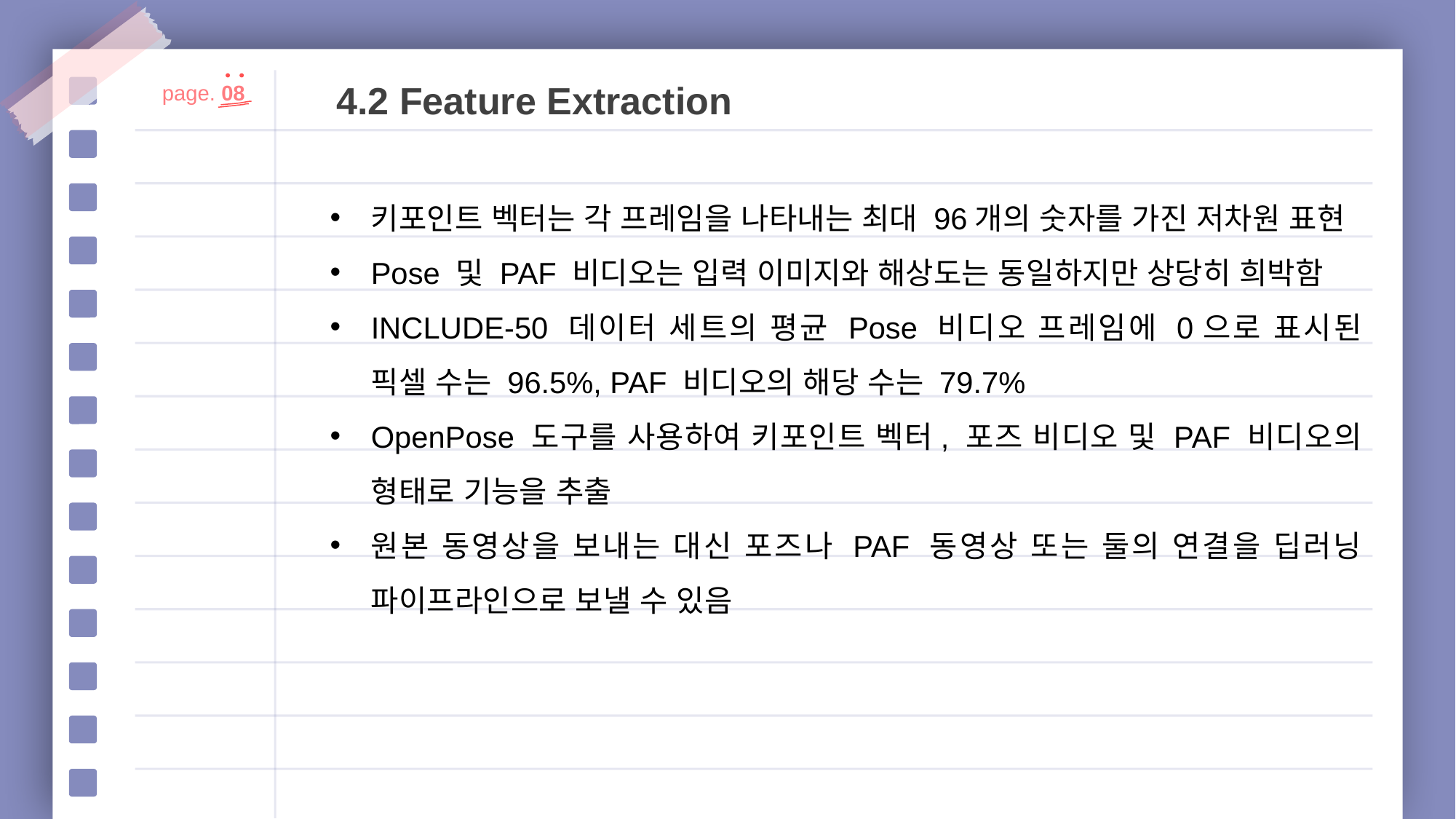

4.2 Feature Extraction

page. 08

키포인트 벡터는 각 프레임을 나타내는 최대 96개의 숫자를 가진 저차원 표현
Pose 및 PAF 비디오는 입력 이미지와 해상도는 동일하지만 상당히 희박함
INCLUDE-50 데이터 세트의 평균 Pose 비디오 프레임에 0으로 표시된 픽셀 수는 96.5%, PAF 비디오의 해당 수는 79.7%
OpenPose 도구를 사용하여 키포인트 벡터, 포즈 비디오 및 PAF 비디오의 형태로 기능을 추출
원본 동영상을 보내는 대신 포즈나 PAF 동영상 또는 둘의 연결을 딥러닝 파이프라인으로 보낼 수 있음